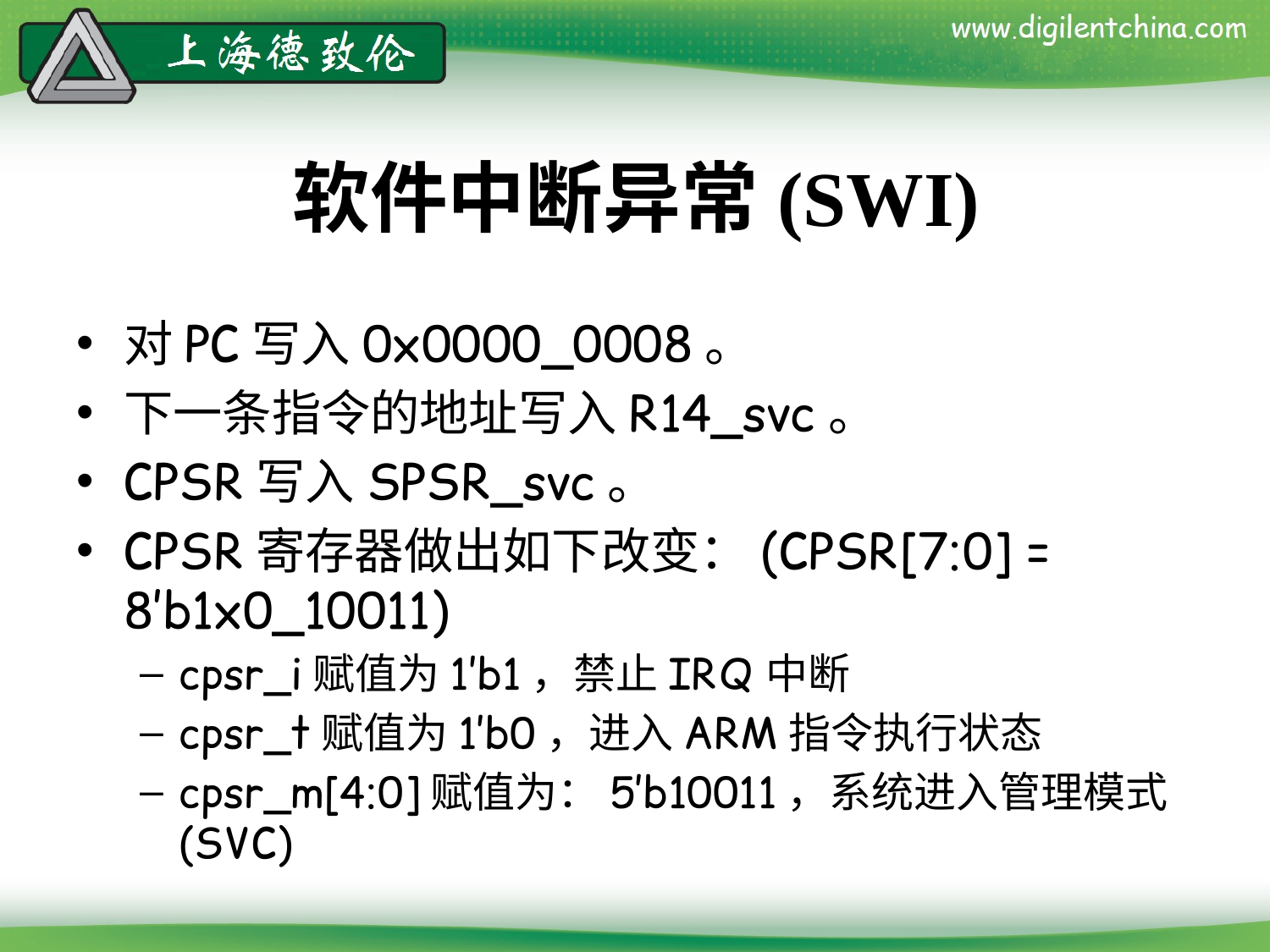

# 软件中断异常(SWI)
对PC写入0x0000_0008。
下一条指令的地址写入R14_svc。
CPSR写入SPSR_svc。
CPSR寄存器做出如下改变：(CPSR[7:0] = 8’b1x0_10011)
cpsr_i赋值为1’b1，禁止IRQ中断
cpsr_t赋值为1’b0，进入ARM指令执行状态
cpsr_m[4:0]赋值为：5’b10011，系统进入管理模式(SVC)